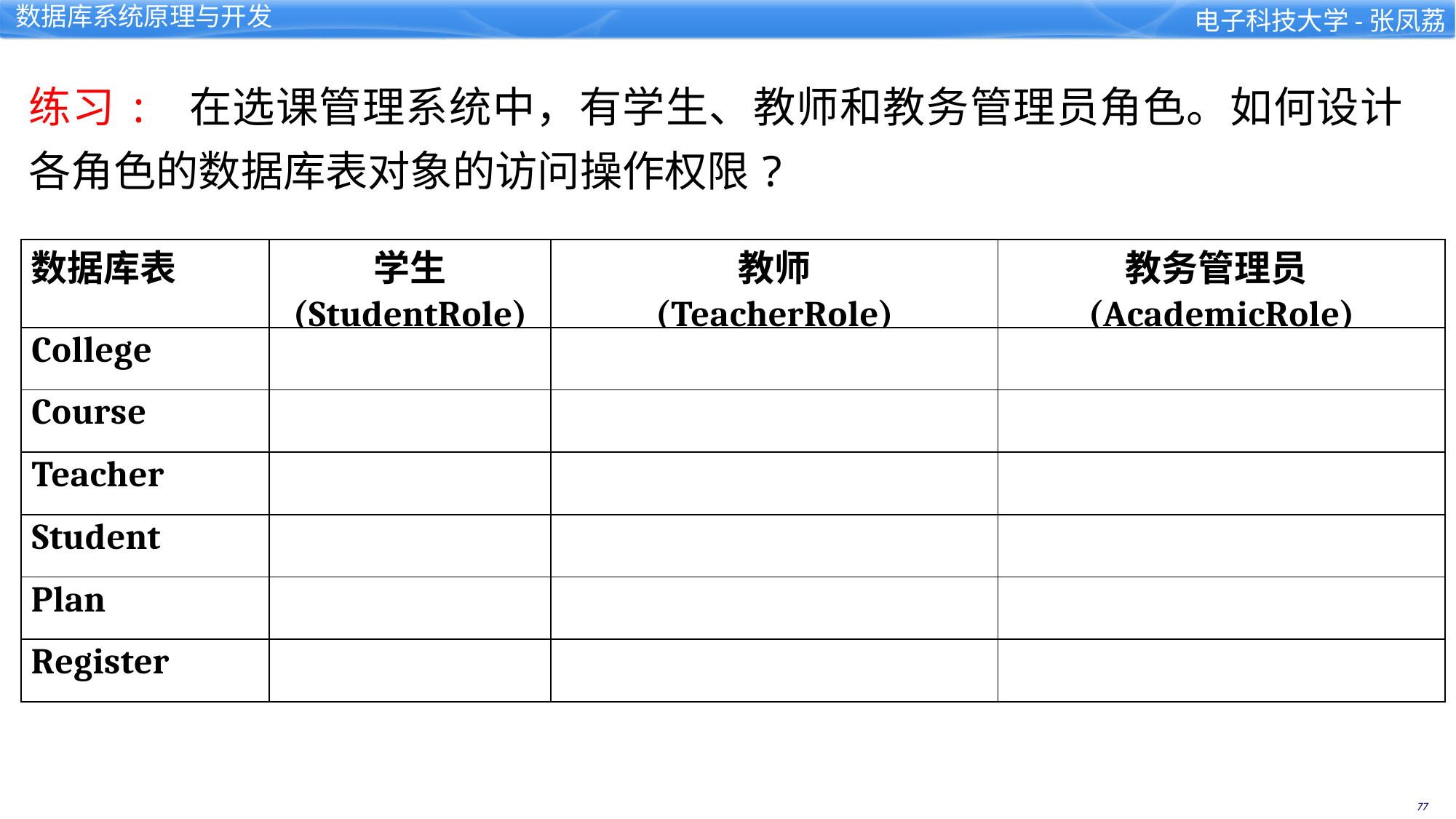

练习: 在选课管理系统中，有学生、教师和教务管理员角色。如何设计各角色的数据库表对象的访问操作权限?
| 数据库表 | 学生 (StudentRole) | 教师 (TeacherRole) | 教务管理员(AcademicRole) |
| --- | --- | --- | --- |
| College |  |  |  |
| Course |  |  |  |
| Teacher |  |  |  |
| Student |  |  |  |
| Plan |  |  |  |
| Register |  |  |  |